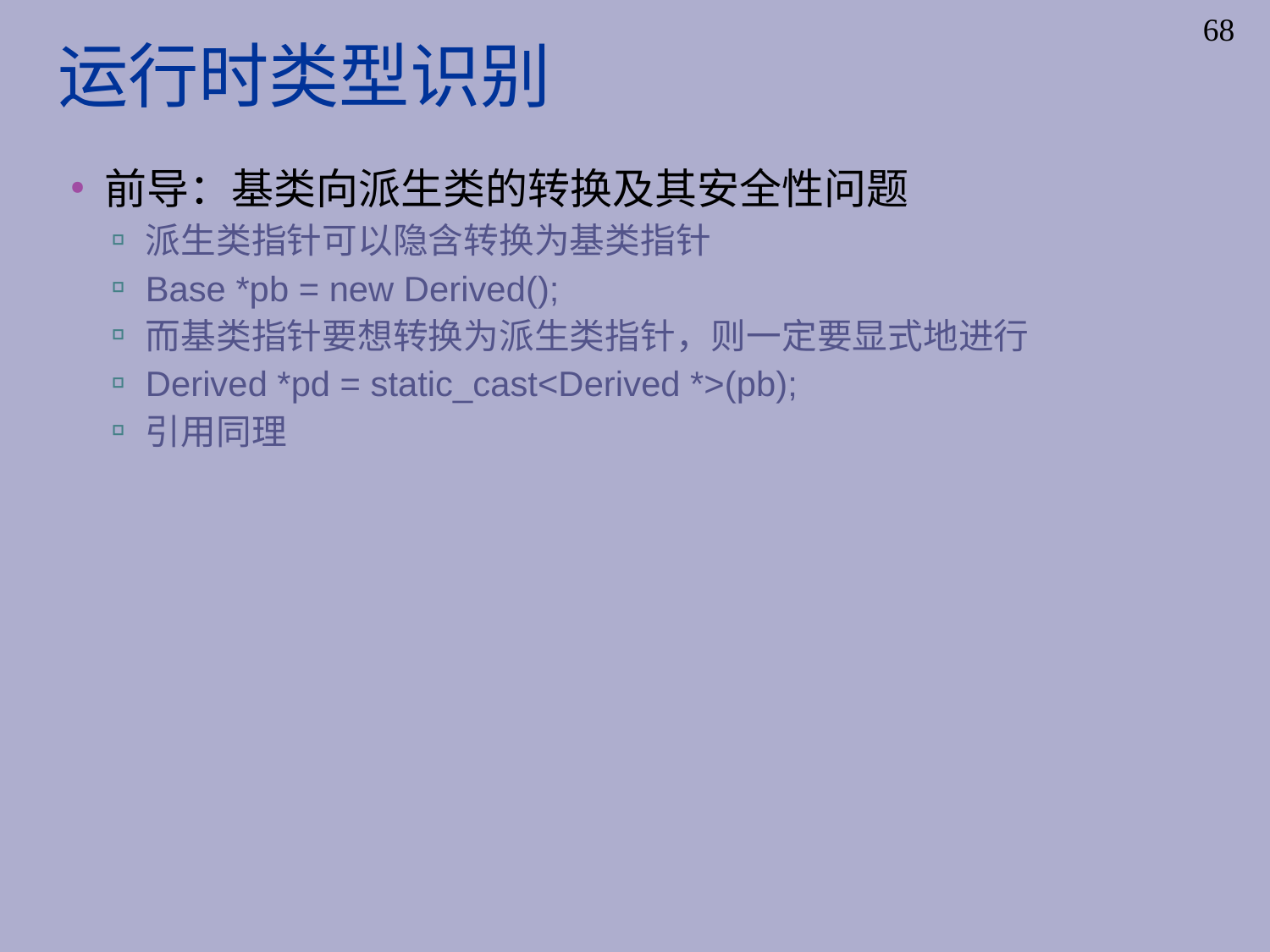

# 运行时类型识别
68
前导：基类向派生类的转换及其安全性问题
派生类指针可以隐含转换为基类指针
Base *pb = new Derived();
而基类指针要想转换为派生类指针，则一定要显式地进行
Derived *pd = static_cast<Derived *>(pb);
引用同理